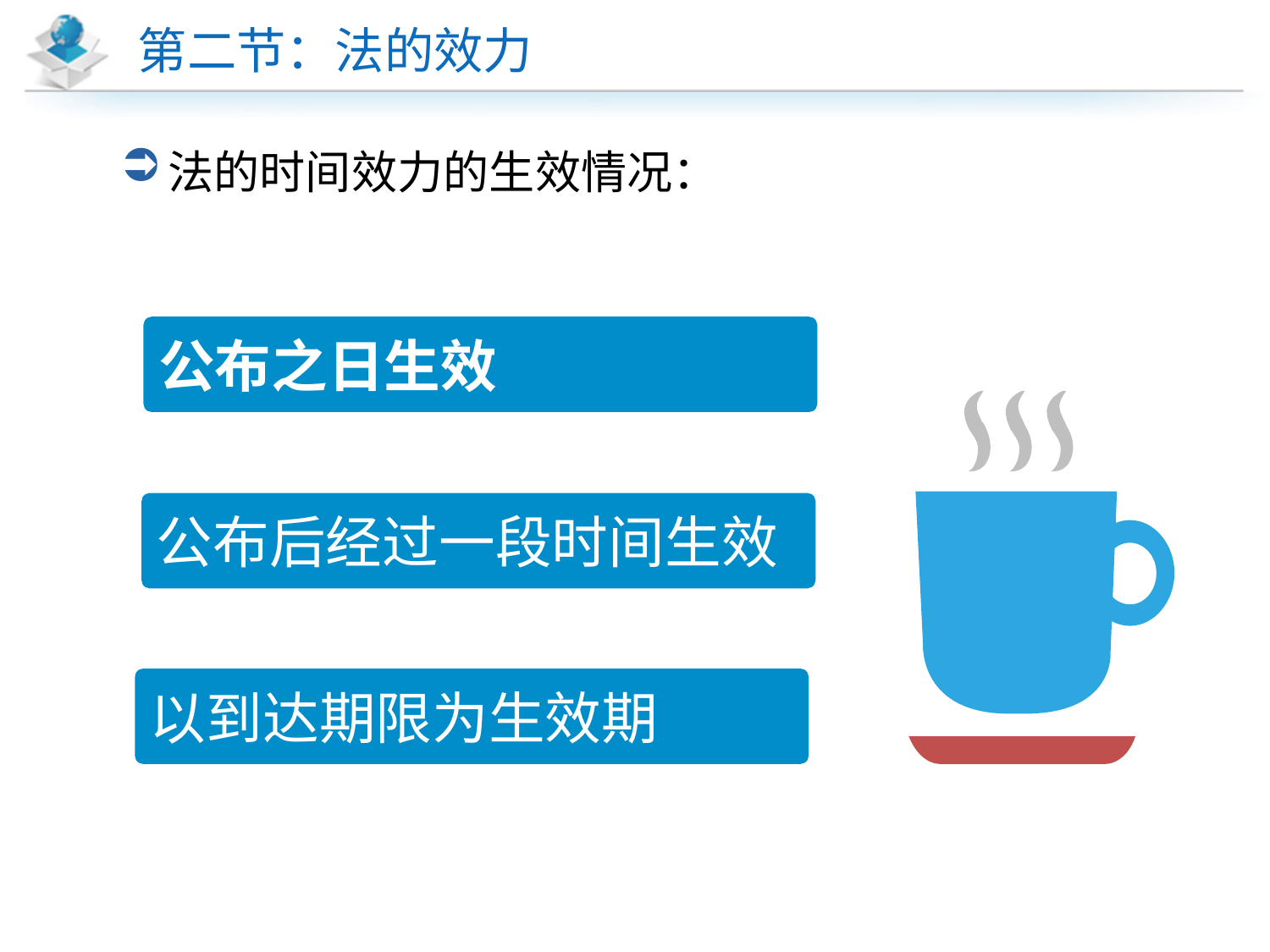

# 第二节：法的效力
法的时间效力的生效情况：
公布之日生效

公布后经过一段时间生效
以到达期限为生效期